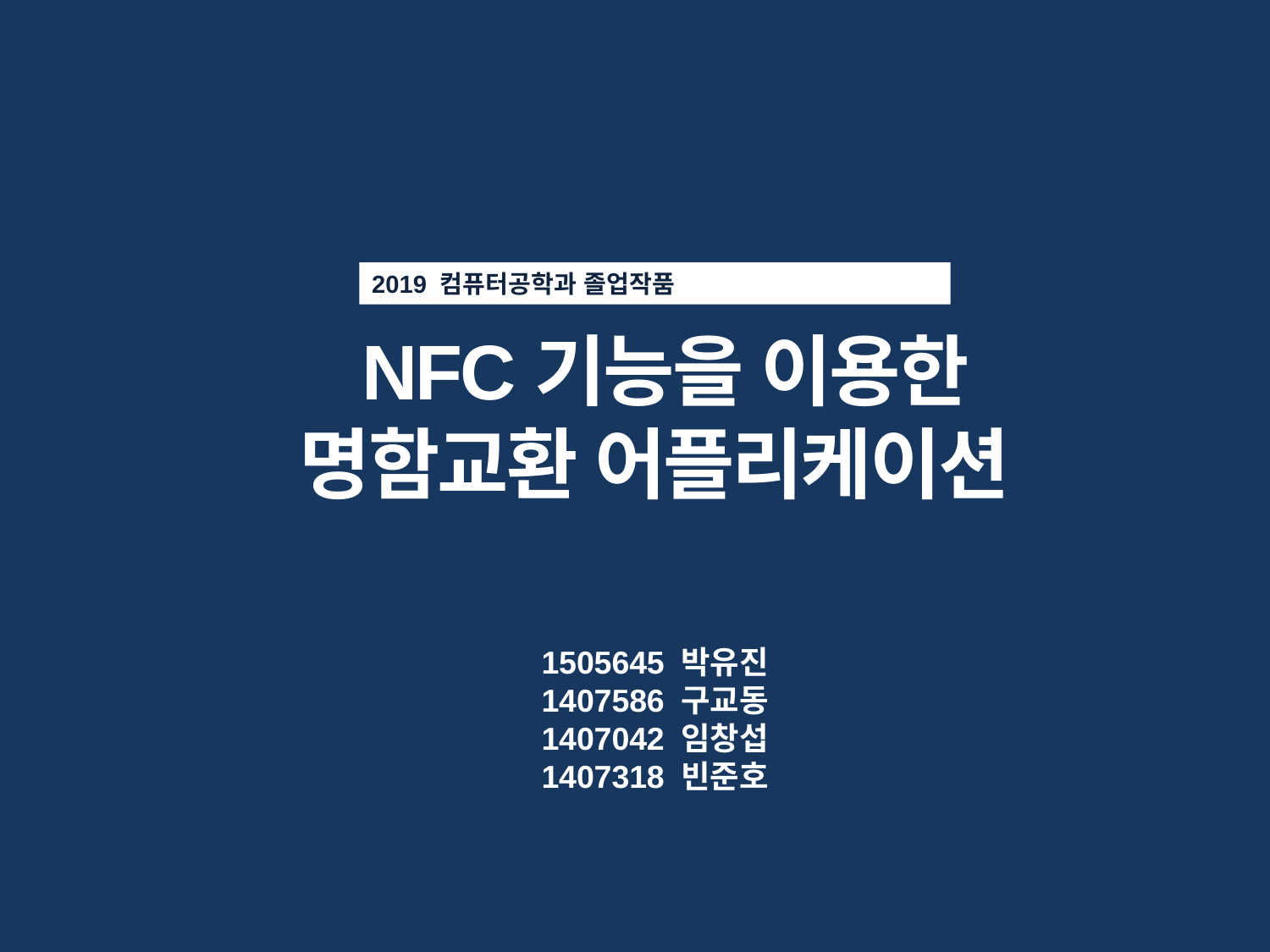

2019 컴퓨터공학과 졸업작품
 NFC기능을 이용한
명함교환 어플리케이션
1505645 박유진
1407586 구교동
1407042 임창섭
1407318 빈준호